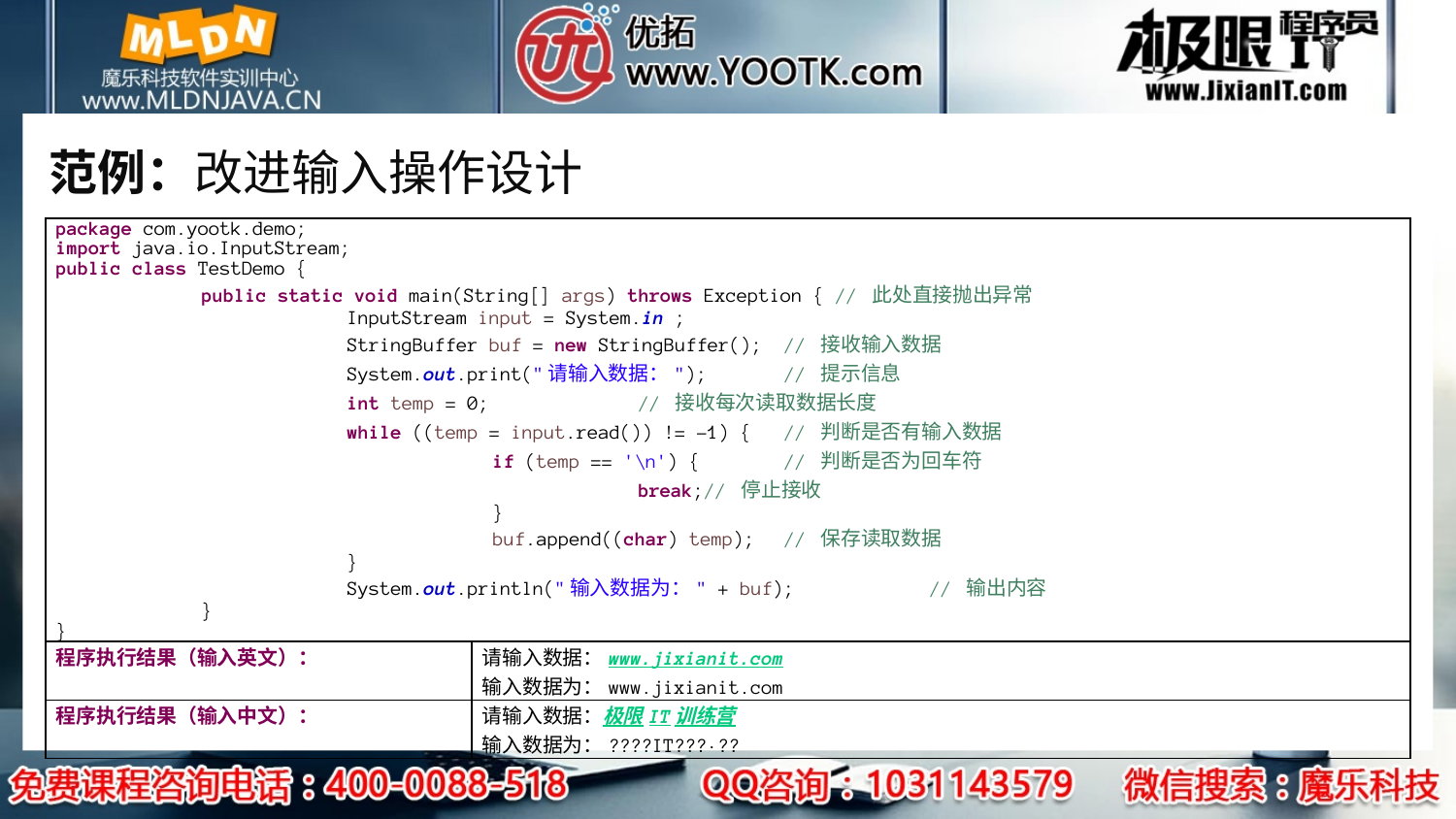

# 范例：改进输入操作设计
| package com.yootk.demo; import java.io.InputStream; public class TestDemo { public static void main(String[] args) throws Exception { // 此处直接抛出异常 InputStream input = System.in ; StringBuffer buf = new StringBuffer(); // 接收输入数据 System.out.print("请输入数据："); // 提示信息 int temp = 0; // 接收每次读取数据长度 while ((temp = input.read()) != -1) { // 判断是否有输入数据 if (temp == '\n') { // 判断是否为回车符 break;// 停止接收 } buf.append((char) temp); // 保存读取数据 } System.out.println("输入数据为：" + buf); // 输出内容 } } |  |
| --- | --- |
| 程序执行结果（输入英文）： | 请输入数据：www.jixianit.com 输入数据为：www.jixianit.com |
| 程序执行结果（输入中文）： | 请输入数据：极限IT训练营 输入数据为：????IT???·?? |